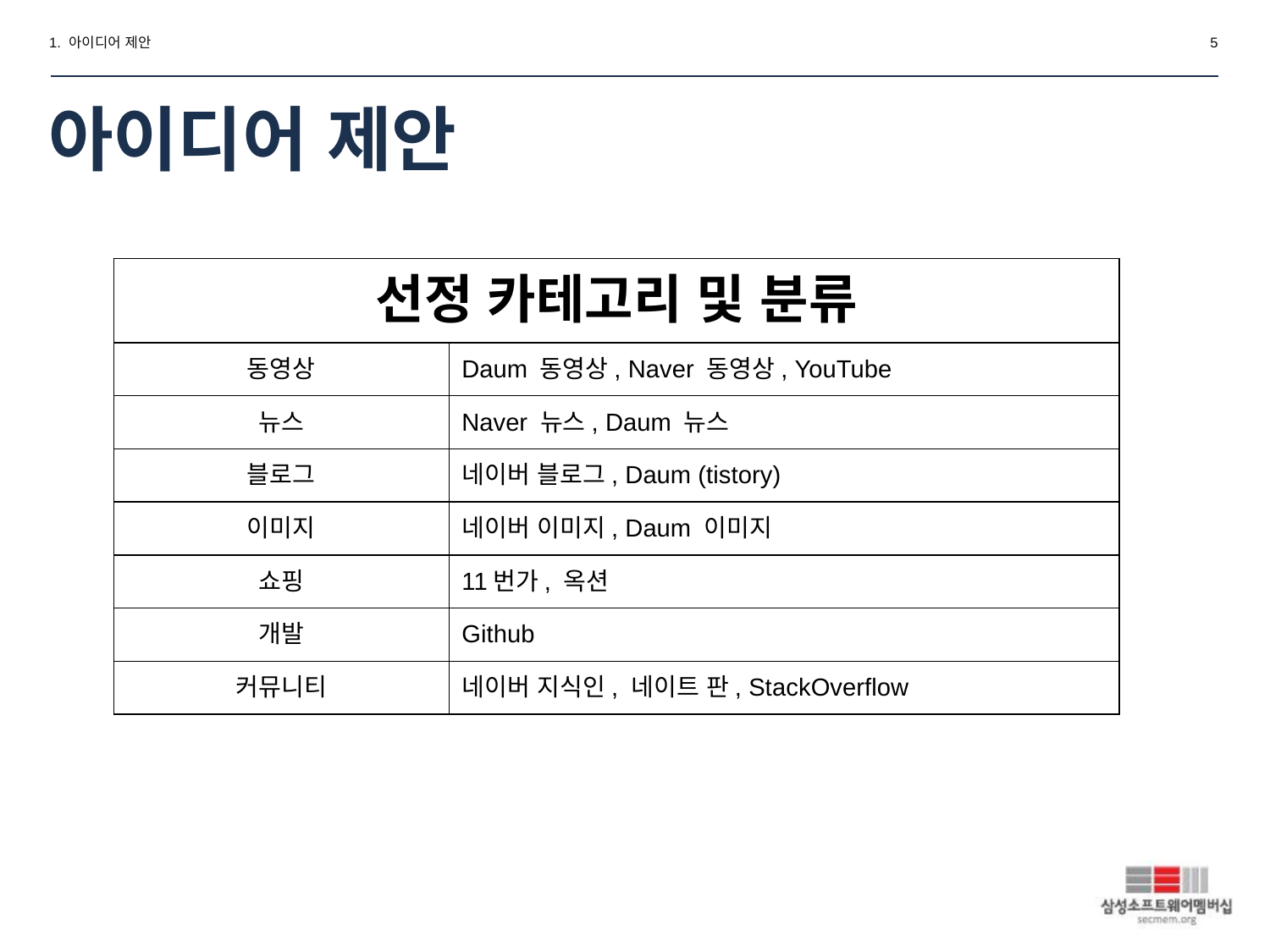

1. 아이디어 제안
5
# 아이디어 제안
| 선정 카테고리 및 분류 |  |  |
| --- | --- | --- |
| 동영상 | Daum 동영상, Naver 동영상, YouTube |  |
| 뉴스 | Naver 뉴스, Daum 뉴스 |  |
| 블로그 | 네이버 블로그, Daum (tistory) |  |
| 이미지 | 네이버 이미지, Daum 이미지 |  |
| 쇼핑 | 11번가, 옥션 |  |
| 개발 | Github |  |
| 커뮤니티 | 네이버 지식인, 네이트 판, StackOverflow |  |